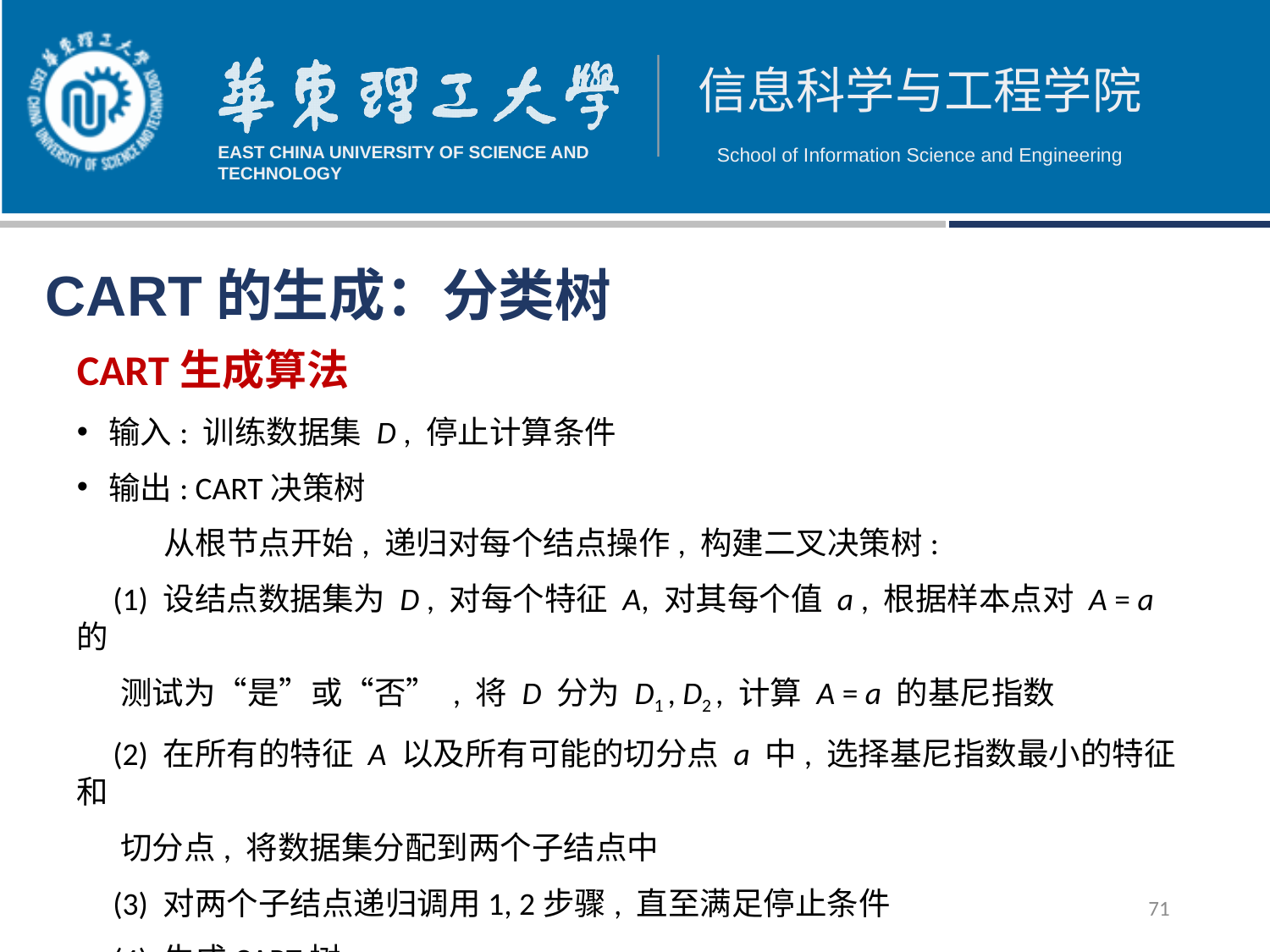

CART的生成：分类树
CART生成算法
输入: 训练数据集 D , 停止计算条件
输出: CART决策树
           从根节点开始, 递归对每个结点操作, 构建二叉决策树:
     (1) 设结点数据集为 D , 对每个特征 A, 对其每个值 a , 根据样本点对 A = a 的
     测试为“是”或“否” , 将 D 分为 D1 , D2 , 计算 A = a 的基尼指数
     (2) 在所有的特征 A 以及所有可能的切分点 a 中, 选择基尼指数最小的特征和
     切分点, 将数据集分配到两个子结点中
     (3) 对两个子结点递归调用1, 2步骤, 直至满足停止条件
     (4) 生成CART树
71